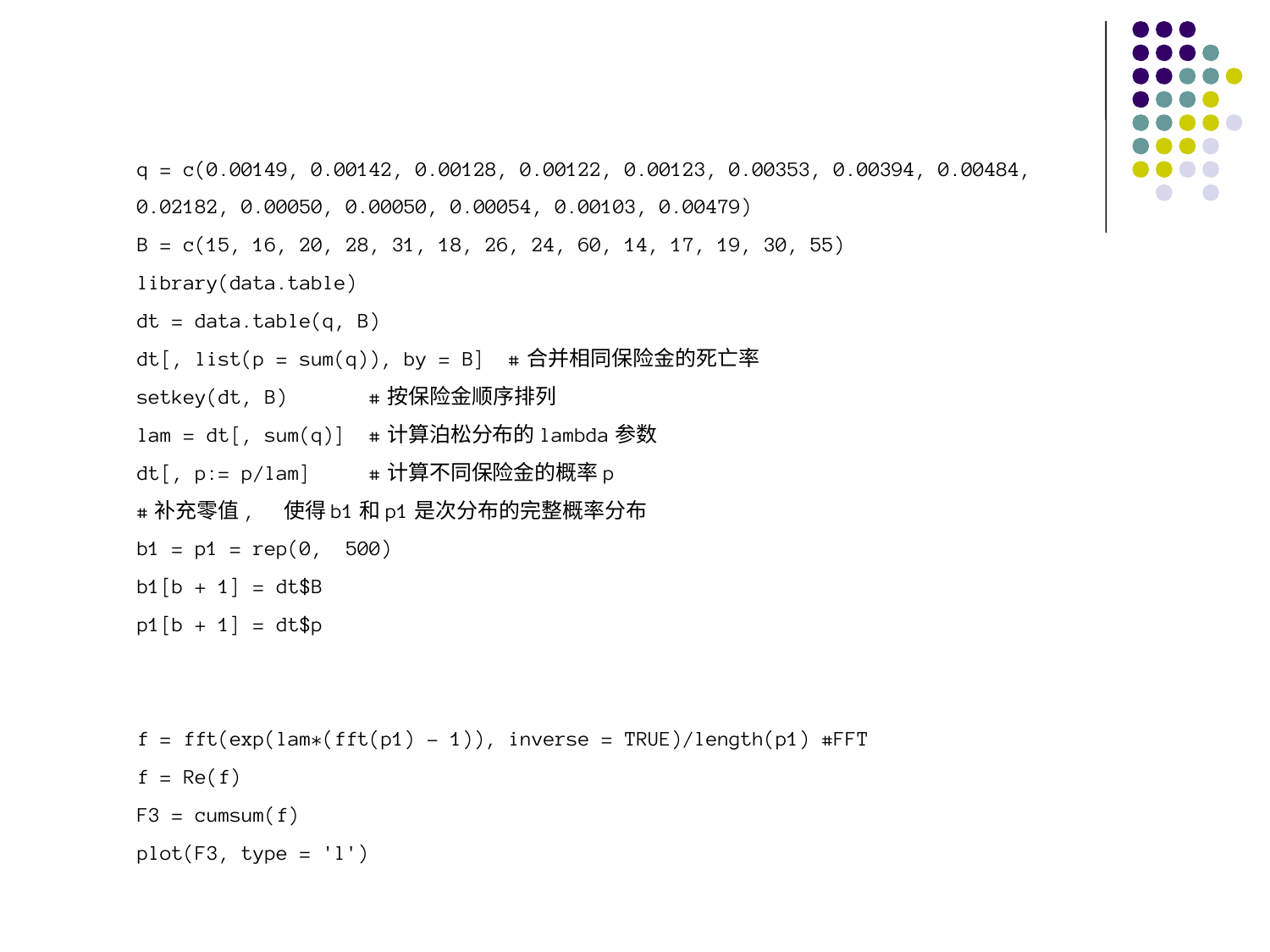

q = c(0.00149, 0.00142, 0.00128, 0.00122, 0.00123, 0.00353, 0.00394, 0.00484, 0.02182, 0.00050, 0.00050, 0.00054, 0.00103, 0.00479)
B = c(15, 16, 20, 28, 31, 18, 26, 24, 60, 14, 17, 19, 30, 55)
library(data.table)
dt = data.table(q, B)
dt[, list(p = sum(q)), by = B]  #合并相同保险金的死亡率
setkey(dt, B)       #按保险金顺序排列
lam = dt[, sum(q)]  #计算泊松分布的lambda参数
dt[, p:= p/lam]     #计算不同保险金的概率p
#补充零值,  使得b1和p1是次分布的完整概率分布
b1 = p1 = rep(0,  500)
b1[b + 1] = dt$B
p1[b + 1] = dt$p

f = fft(exp(lam*(fft(p1) - 1)), inverse = TRUE)/length(p1) #FFT
f = Re(f)
F3 = cumsum(f)
plot(F3, type = 'l')